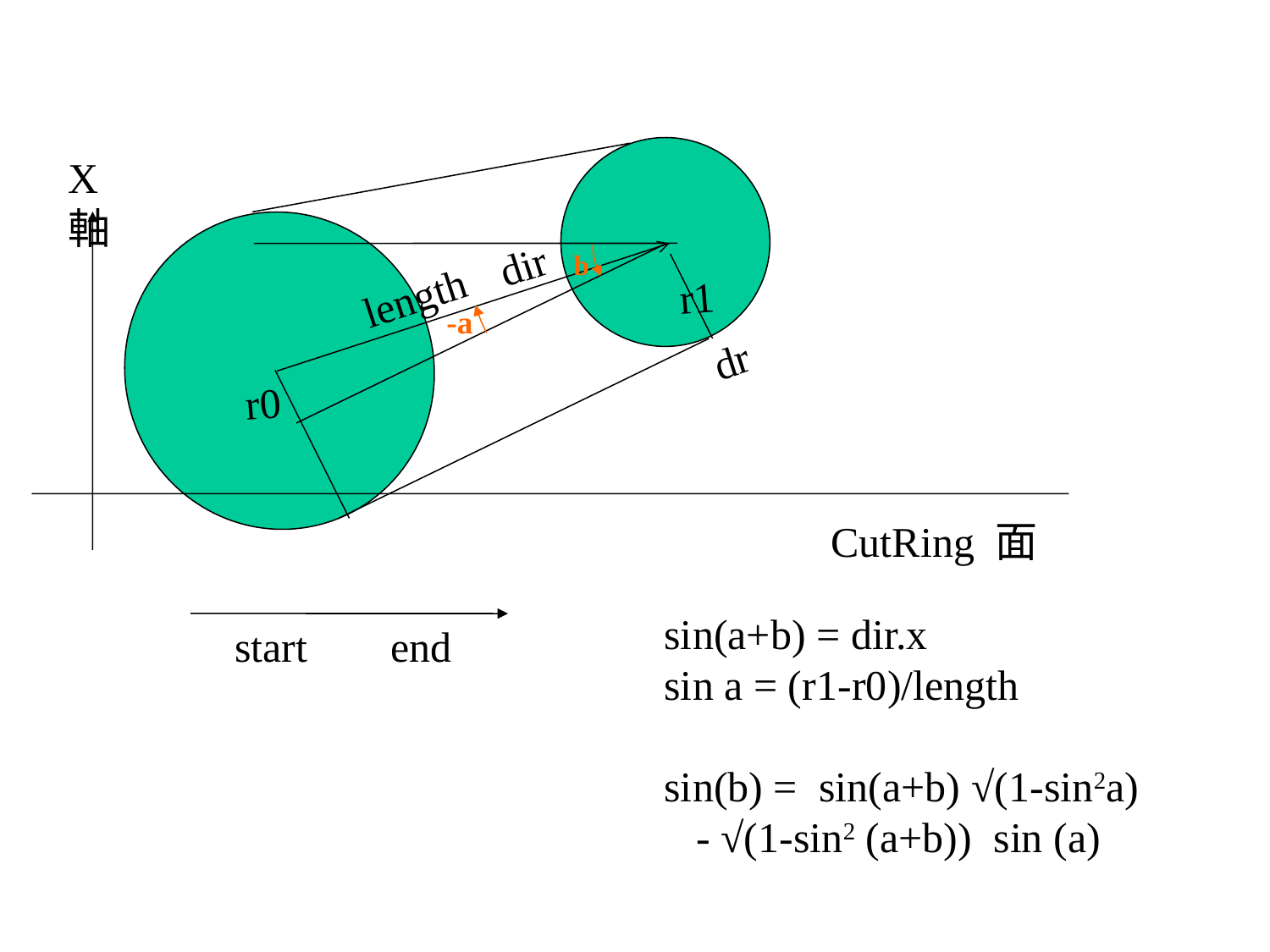

X軸

dir
b

length
r1
-a

dr

r0

CutRing 面
 sin(a+b) = dir.x
 sin a = (r1-r0)/length

 sin(b) =  sin(a+b) √(1-sin2a)
    - √(1-sin2 (a+b))  sin (a)

start
end